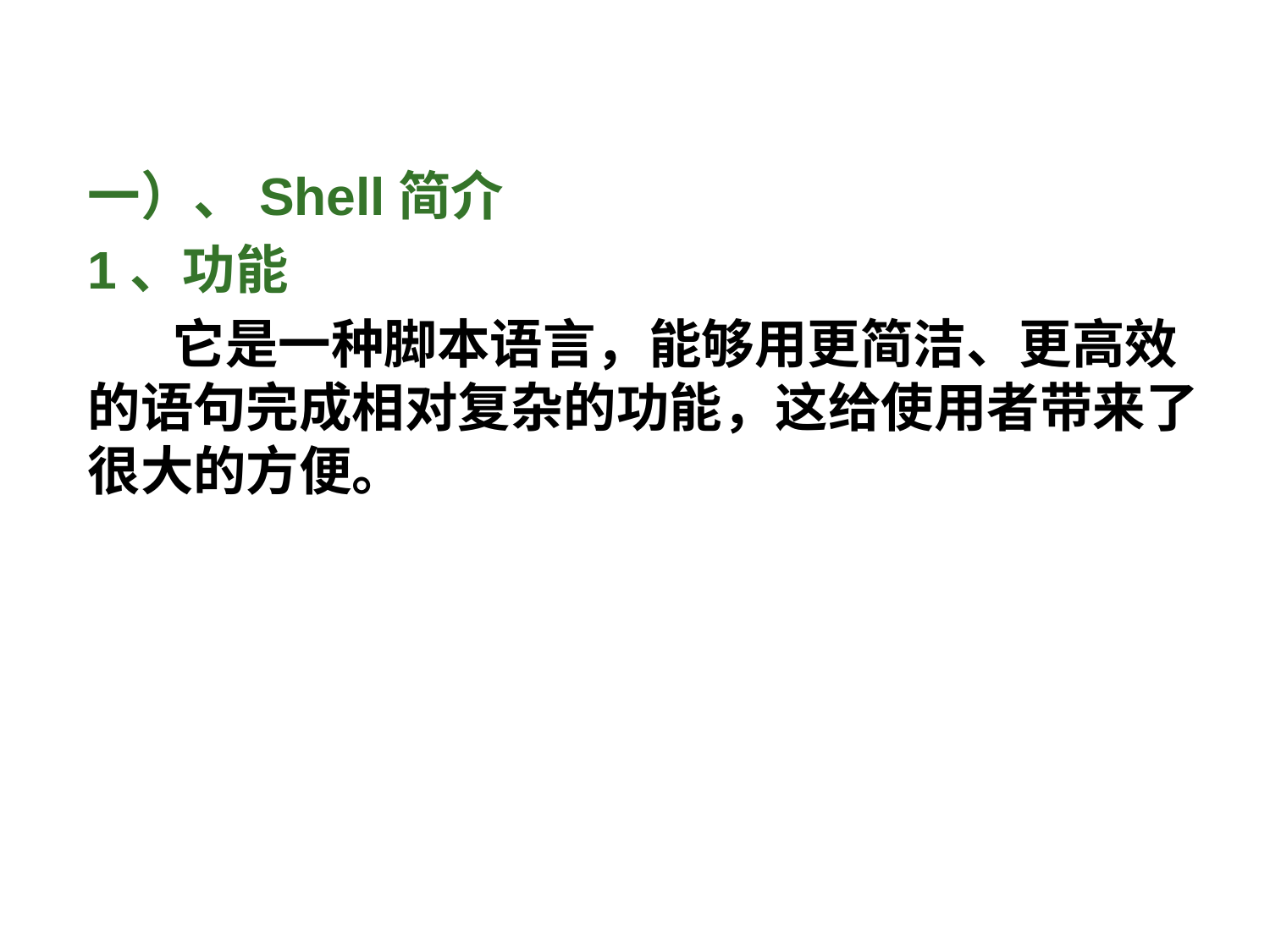

一）、Shell简介
1、功能
      它是一种脚本语言，能够用更简洁、更高效的语句完成相对复杂的功能，这给使用者带来了很大的方便。